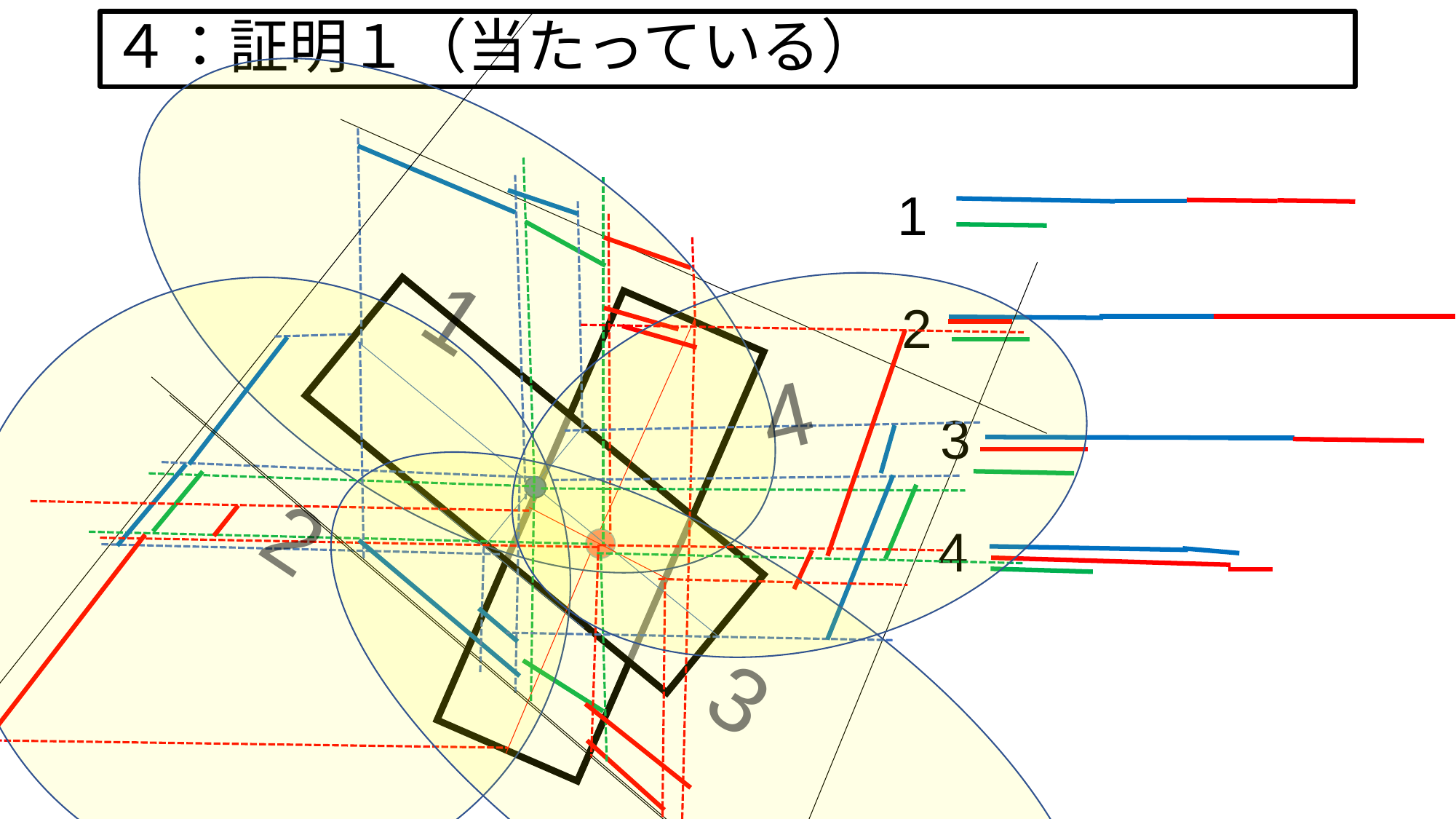

# ４：証明１（当たっている）
1
1
2

4

2
3

4

3